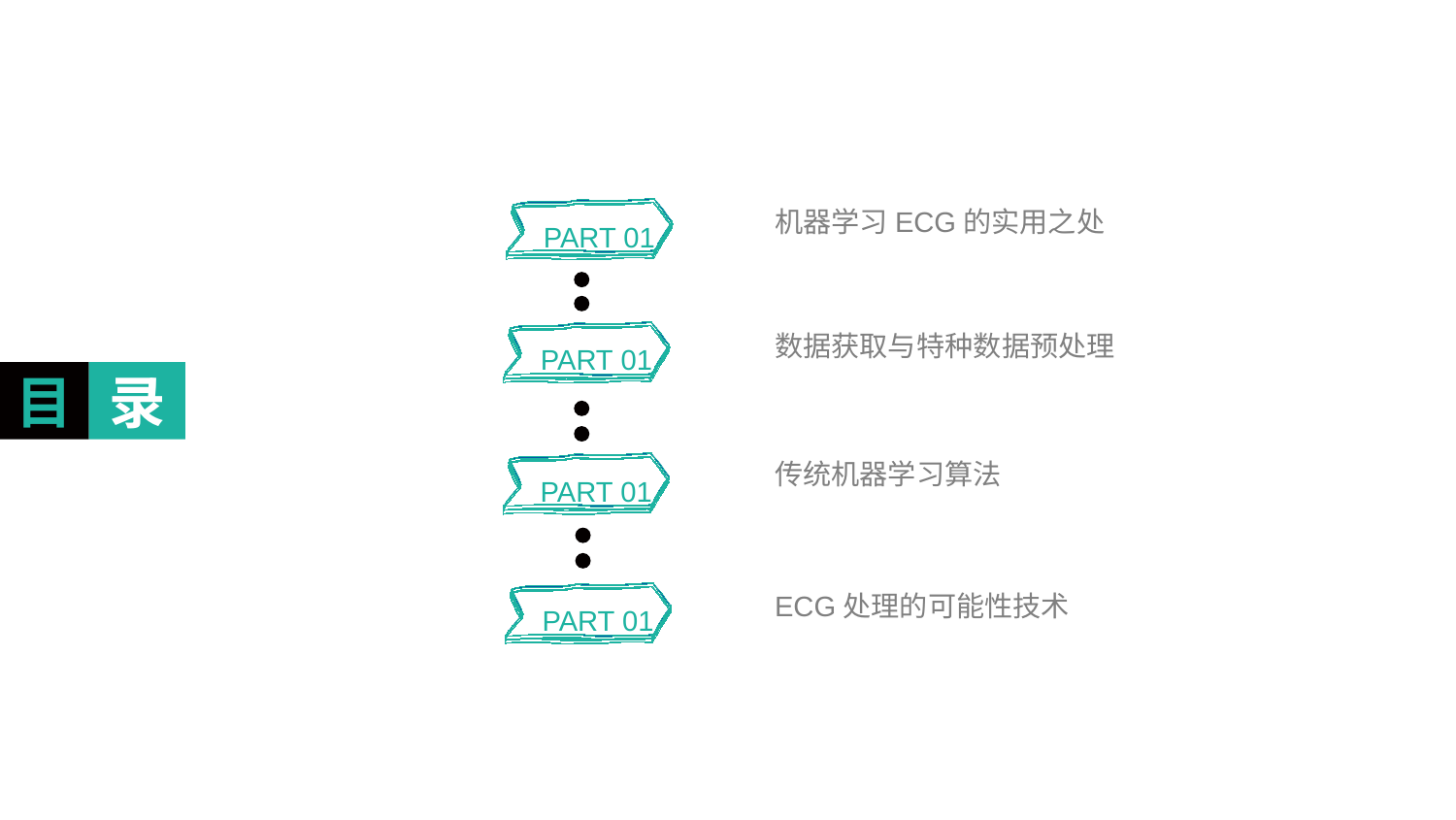

PART 01
机器学习ECG的实用之处

PART 01
数据获取与特种数据预处理
目
录
传统机器学习算法

PART 01
ECG处理的可能性技术

PART 01